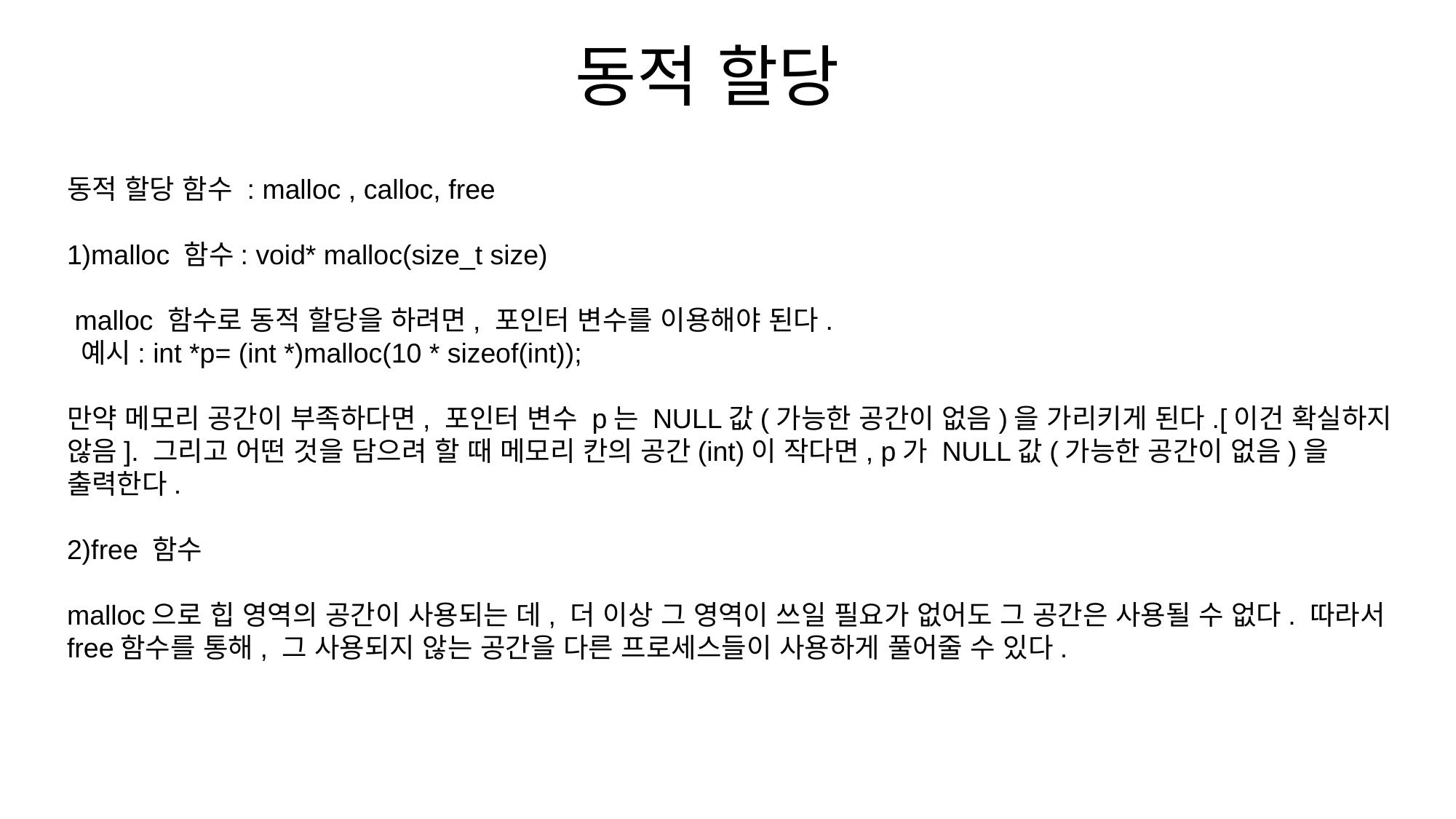

# 동적 할당
동적 할당 함수 : malloc , calloc, free

1)malloc 함수: void* malloc(size_t size)

 malloc 함수로 동적 할당을 하려면, 포인터 변수를 이용해야 된다.
 예시: int *p= (int *)malloc(10 * sizeof(int));

만약 메모리 공간이 부족하다면, 포인터 변수 p는 NULL값(가능한 공간이 없음)을 가리키게 된다.[이건 확실하지 않음]. 그리고 어떤 것을 담으려 할 때 메모리 칸의 공간(int)이 작다면, p가 NULL값(가능한 공간이 없음)을 출력한다.

2)free 함수

malloc으로 힙 영역의 공간이 사용되는 데, 더 이상 그 영역이 쓰일 필요가 없어도 그 공간은 사용될 수 없다. 따라서 free함수를 통해, 그 사용되지 않는 공간을 다른 프로세스들이 사용하게 풀어줄 수 있다.